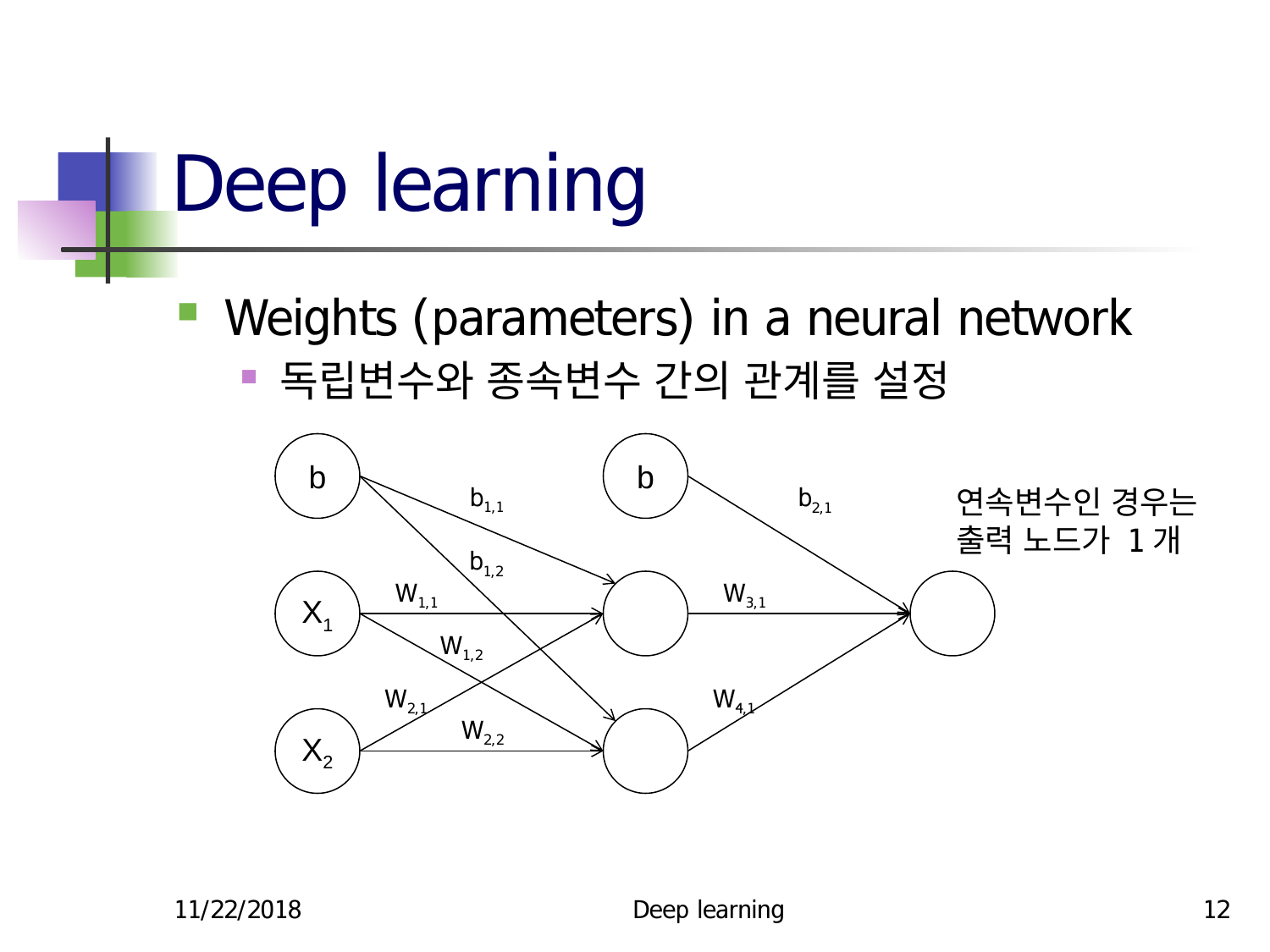

# Deep learning
Weights (parameters) in a neural network
독립변수와 종속변수 간의 관계를 설정
b
b
b1,1
b2,1
b1,2
W1,1
X1

W3,1

W1,2
W2,1
W4,1
W2,2
X2

연속변수인 경우는
출력 노드가 1개
11/22/2018
Deep learning
12